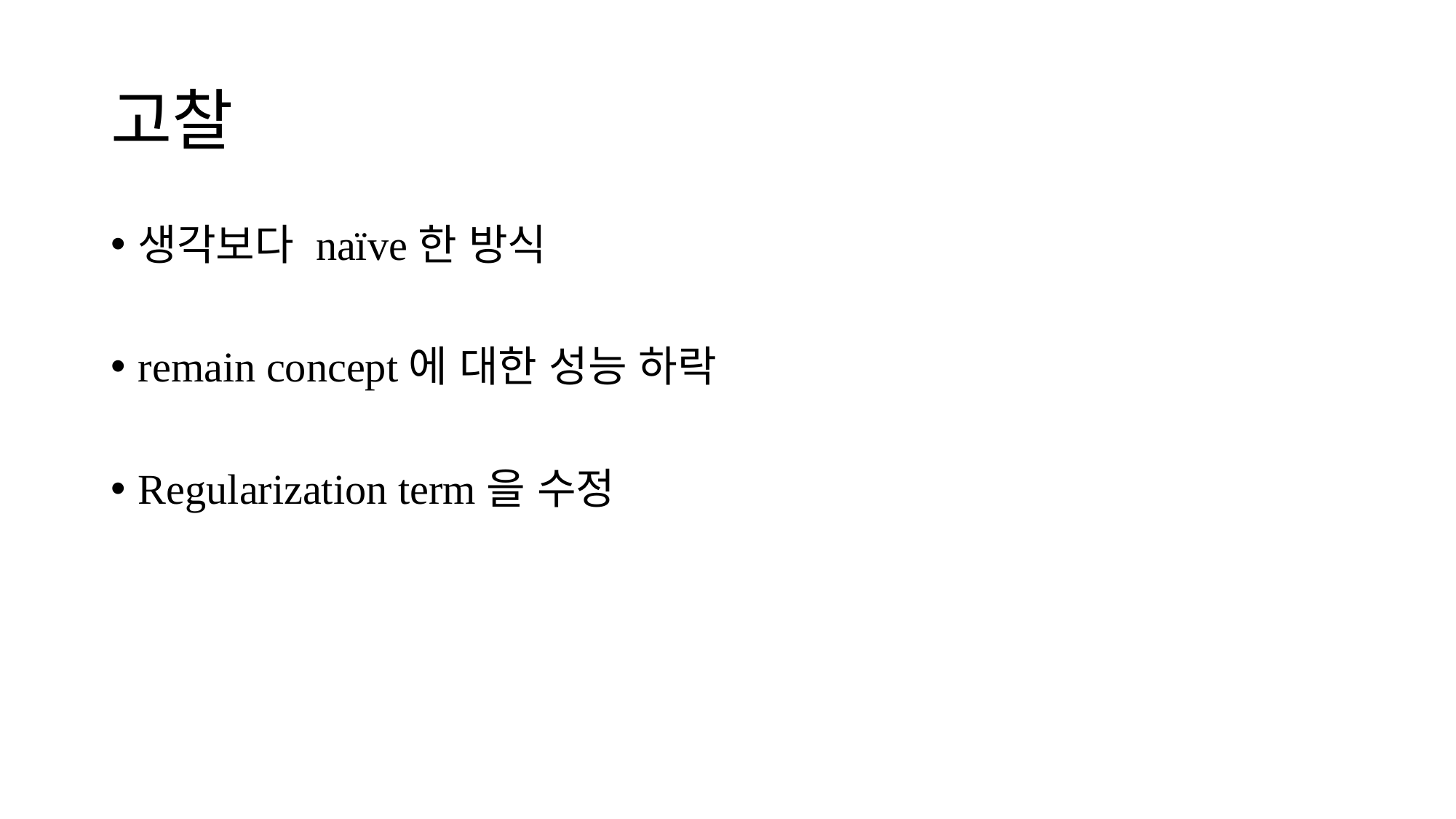

# 고찰
생각보다 naïve한 방식

remain concept에 대한 성능 하락

Regularization term을 수정